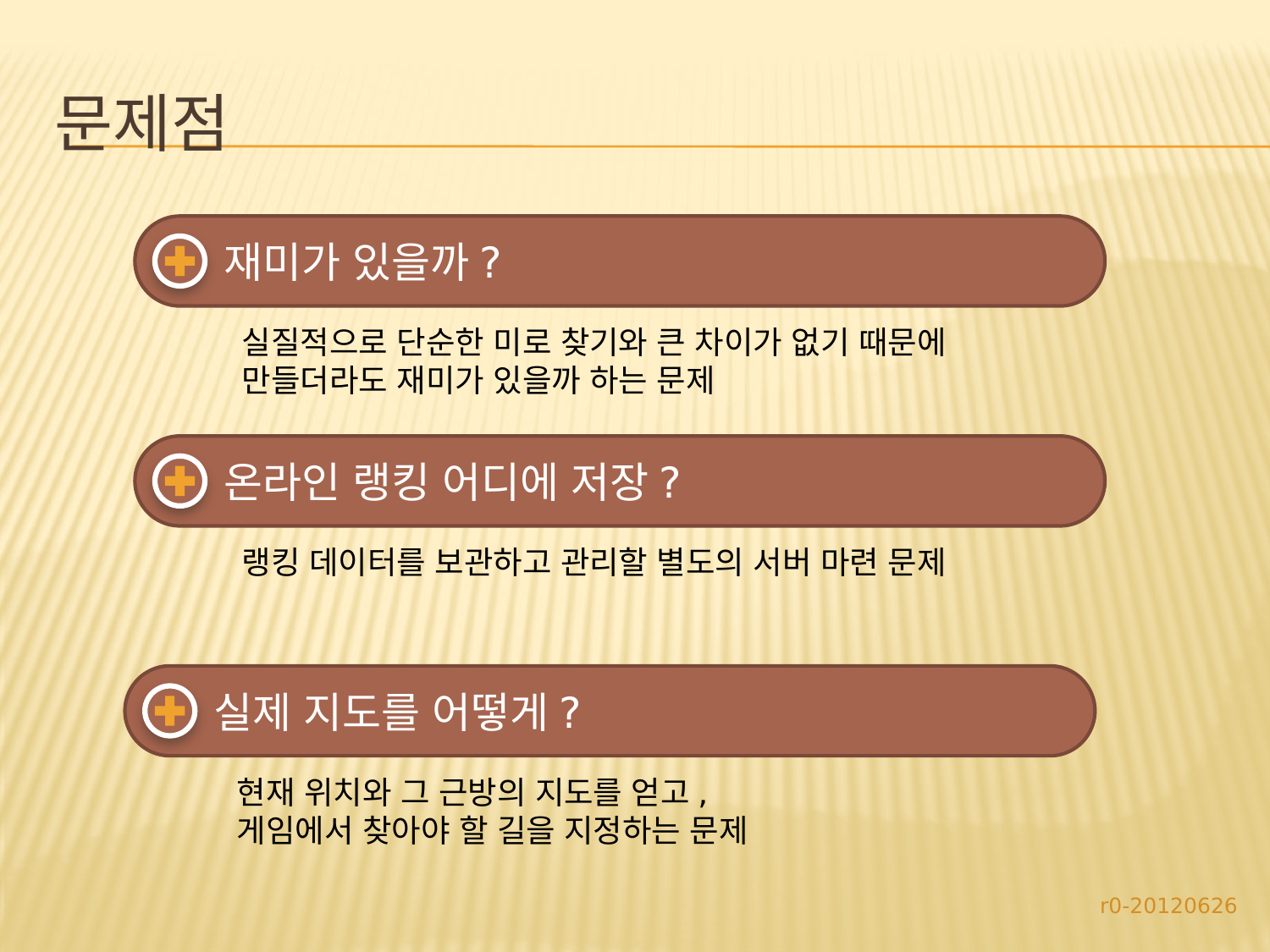

# 문제점
재미가 있을까?

실질적으로 단순한 미로 찾기와 큰 차이가 없기 때문에
만들더라도 재미가 있을까 하는 문제
온라인 랭킹 어디에 저장?

랭킹 데이터를 보관하고 관리할 별도의 서버 마련 문제
실제 지도를 어떻게?

현재 위치와 그 근방의 지도를 얻고,
게임에서 찾아야 할 길을 지정하는 문제
r0-20120626